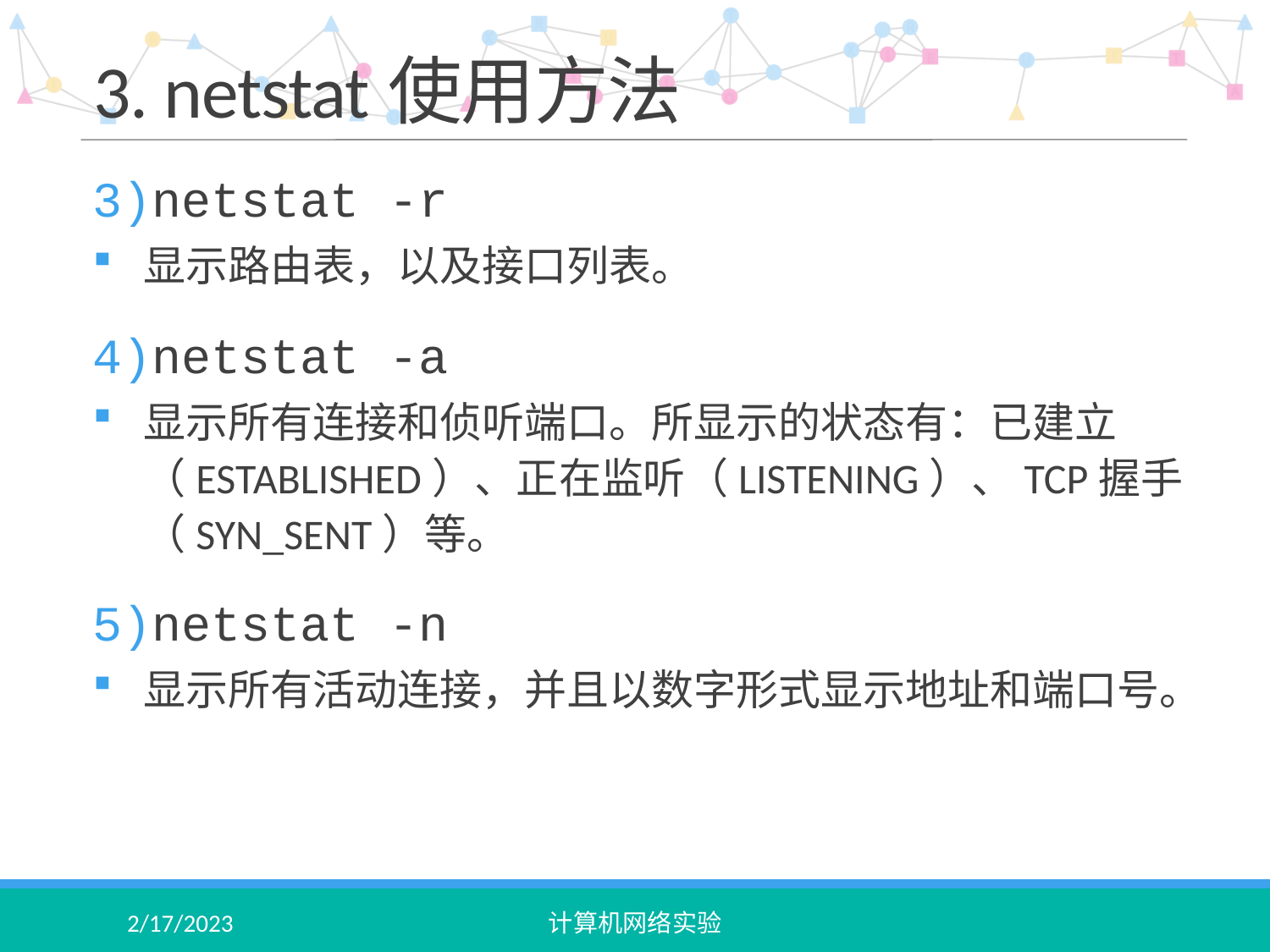

# 3. netstat使用方法
netstat -r
显示路由表，以及接口列表。
netstat -a
显示所有连接和侦听端口。所显示的状态有：已建立（ESTABLISHED）、正在监听（LISTENING）、TCP握手（SYN_SENT）等。
netstat -n
显示所有活动连接，并且以数字形式显示地址和端口号。
2/17/2023
计算机网络实验
21